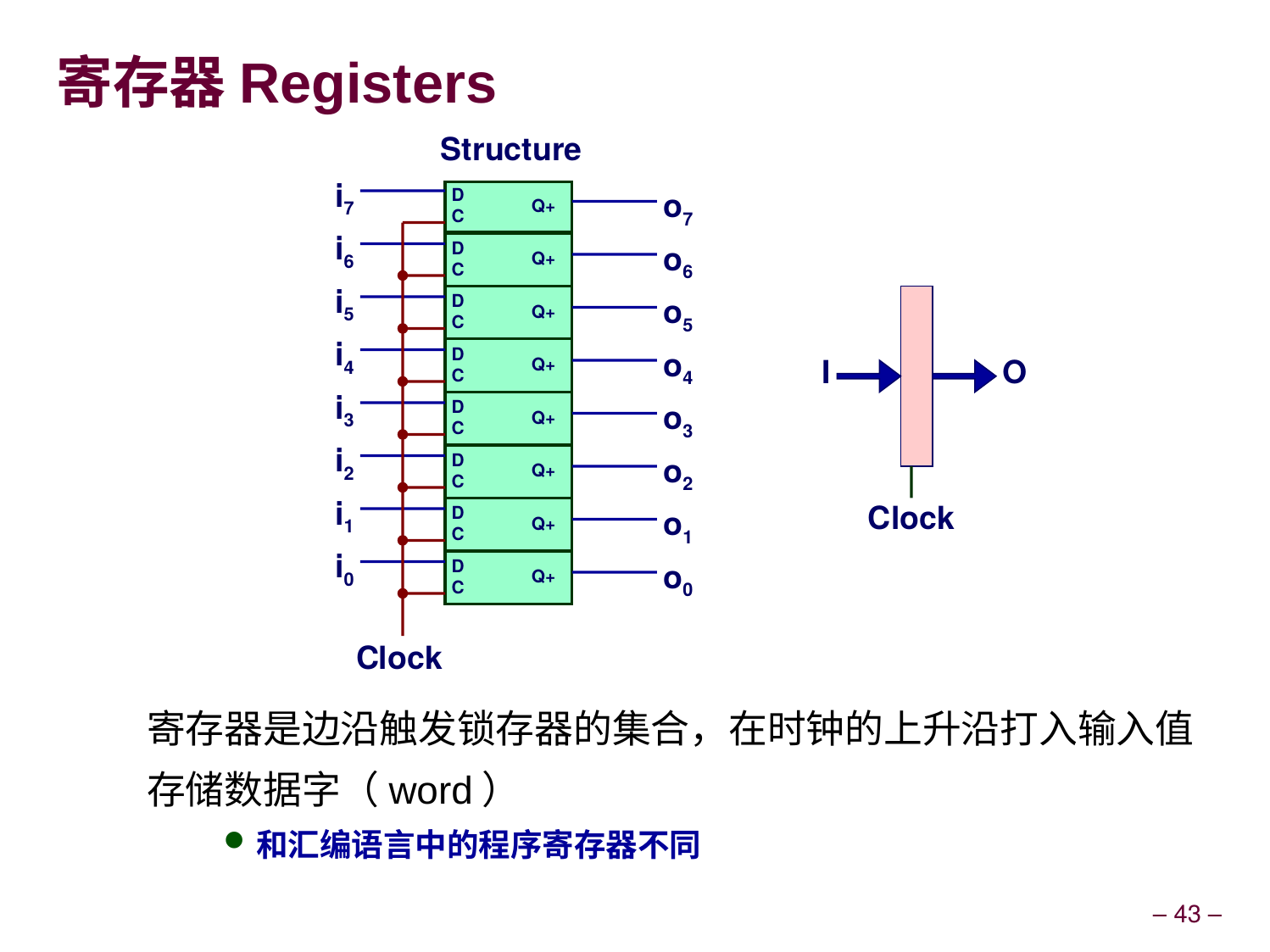

# 寄存器Registers
Structure
i7
D
o7

Q+
C

i6

D
o6

Q+
C

i5

D
o5

Q+
C

i4

D
o4

Q+
C

i3

D
o3

Q+
C

i2

D
o2

Q+
C

i1

D
o1

Q+
C

i0

D
o0

Q+
C

Clock

I
O

Clock
寄存器是边沿触发锁存器的集合，在时钟的上升沿打入输入值
存储数据字（word）
和汇编语言中的程序寄存器不同